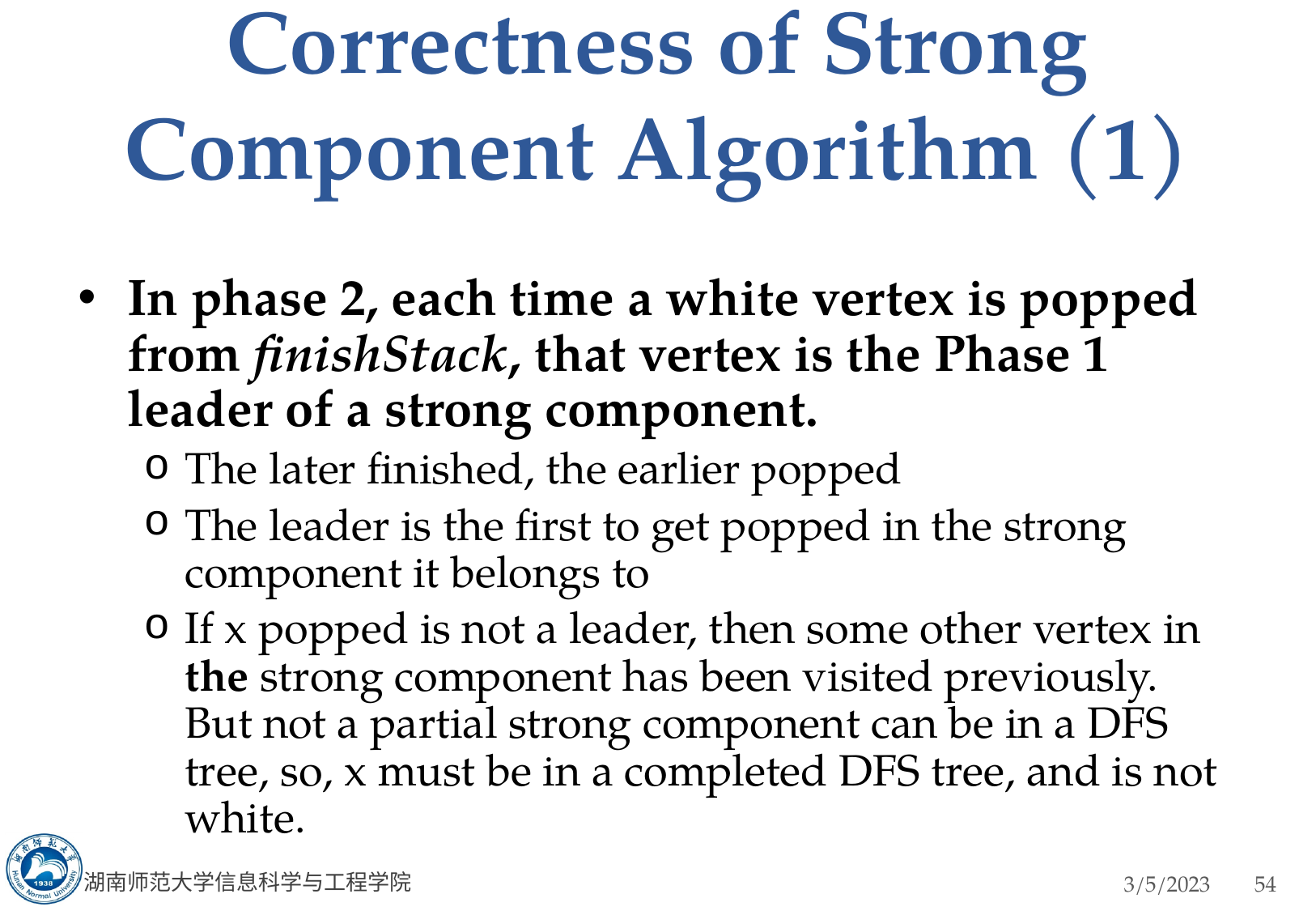

# Correctness of Strong Component Algorithm (1)
In phase 2, each time a white vertex is popped from finishStack, that vertex is the Phase 1 leader of a strong component.
The later finished, the earlier popped
The leader is the first to get popped in the strong component it belongs to
If x popped is not a leader, then some other vertex in the strong component has been visited previously. But not a partial strong component can be in a DFS tree, so, x must be in a completed DFS tree, and is not white.

湖南师范大学信息科学与工程学院
3/5/2023
54